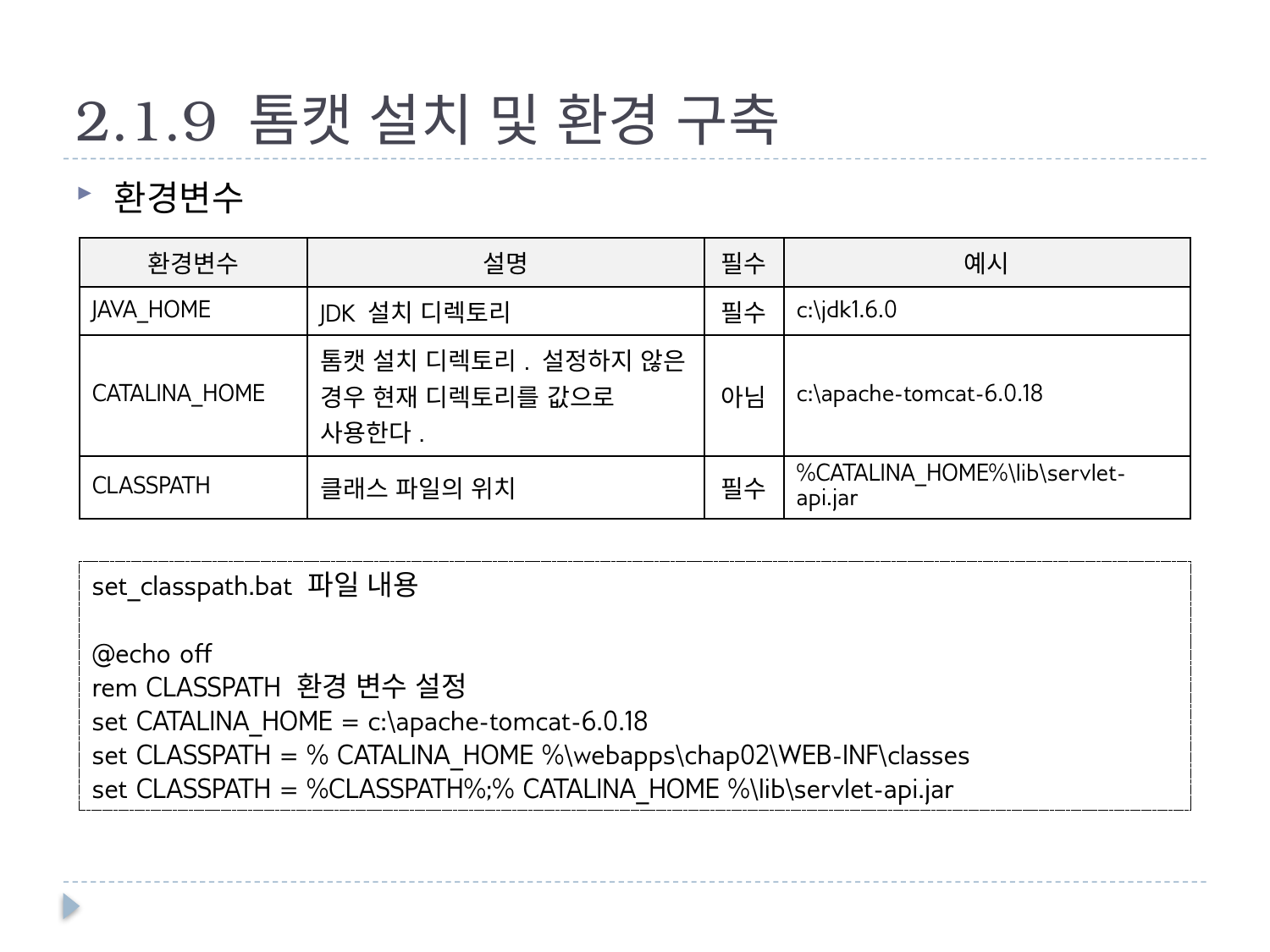

# 2.1.9 톰캣 설치 및 환경 구축
환경변수
| 환경변수 | 설명 | 필수 | 예시 |
| --- | --- | --- | --- |
| JAVA\_HOME | JDK 설치 디렉토리 | 필수 | c:\jdk1.6.0 |
| CATALINA\_HOME | 톰캣 설치 디렉토리. 설정하지 않은 경우 현재 디렉토리를 값으로 사용한다. | 아님 | c:\apache-tomcat-6.0.18 |
| CLASSPATH | 클래스 파일의 위치 | 필수 | %CATALINA\_HOME%\lib\servlet-api.jar |
set_classpath.bat 파일 내용

@echo off
rem CLASSPATH 환경 변수 설정
set CATALINA_HOME = c:\apache-tomcat-6.0.18
set CLASSPATH = % CATALINA_HOME %\webapps\chap02\WEB-INF\classes
set CLASSPATH = %CLASSPATH%;% CATALINA_HOME %\lib\servlet-api.jar